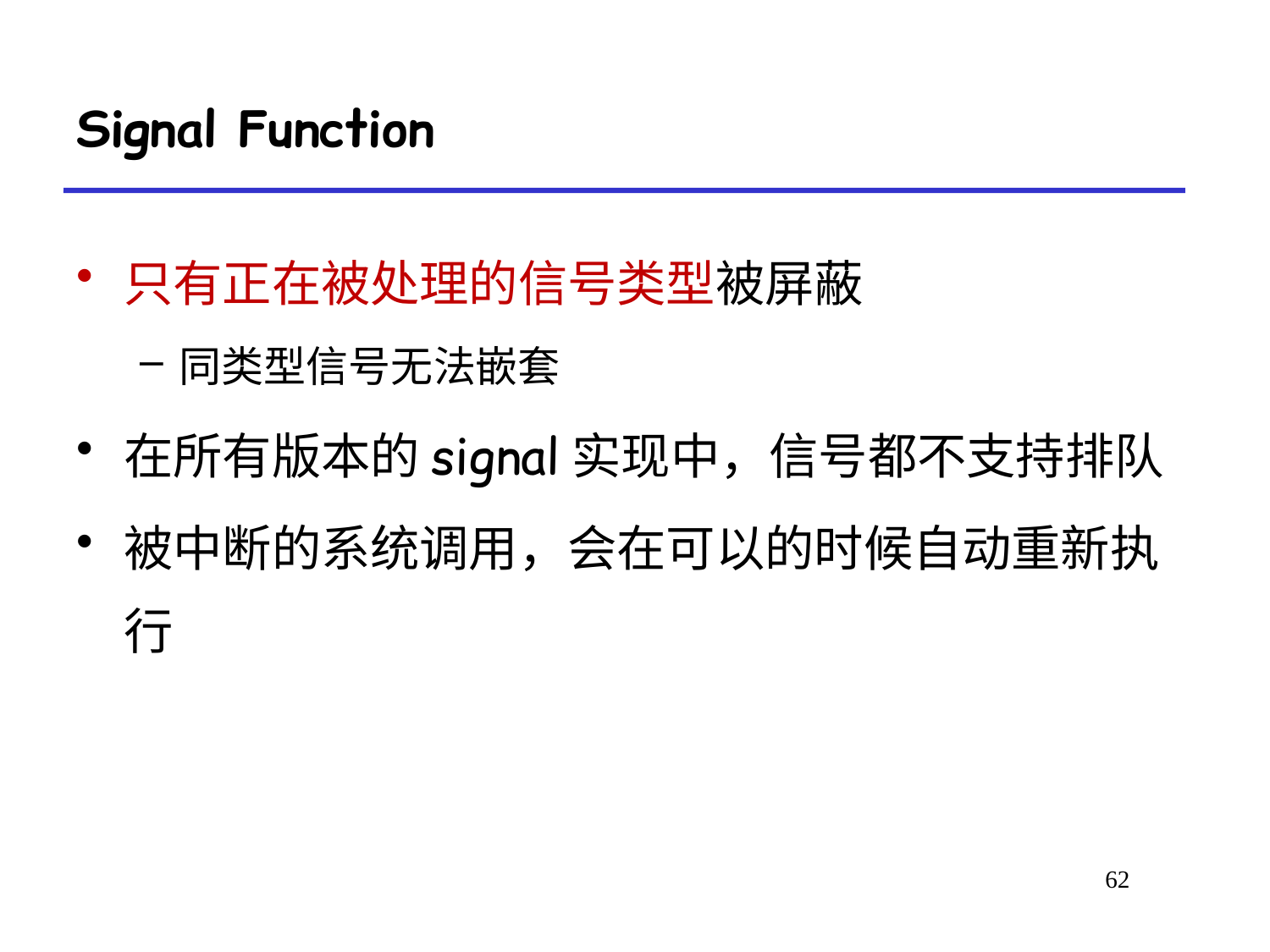

# Signal Function
只有正在被处理的信号类型被屏蔽
同类型信号无法嵌套
在所有版本的signal实现中，信号都不支持排队
被中断的系统调用，会在可以的时候自动重新执行
62